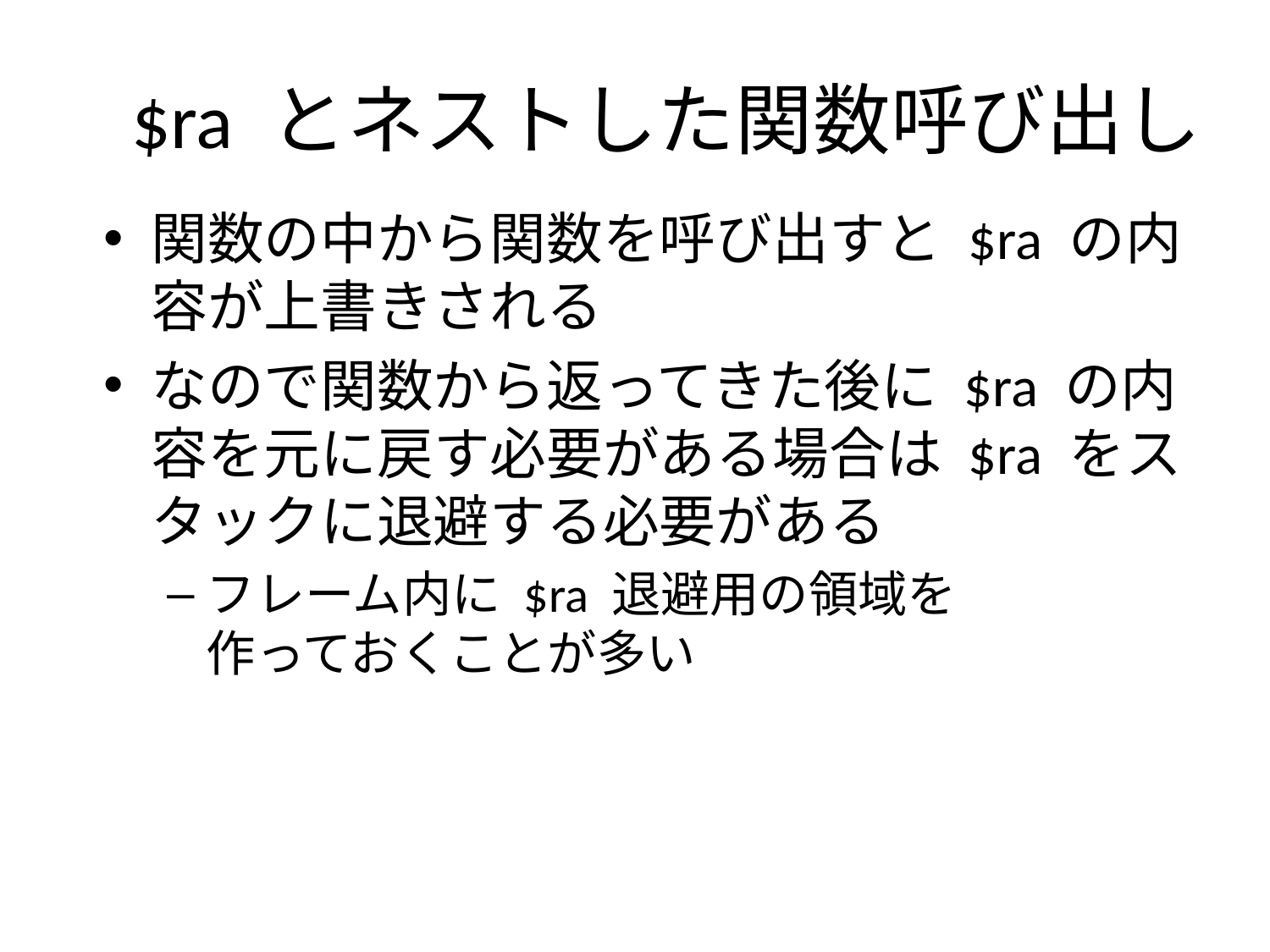

# $ra とネストした関数呼び出し
関数の中から関数を呼び出すと $ra の内容が上書きされる
なので関数から返ってきた後に $ra の内容を元に戻す必要がある場合は $ra をスタックに退避する必要がある
フレーム内に $ra 退避用の領域を
作っておくことが多い